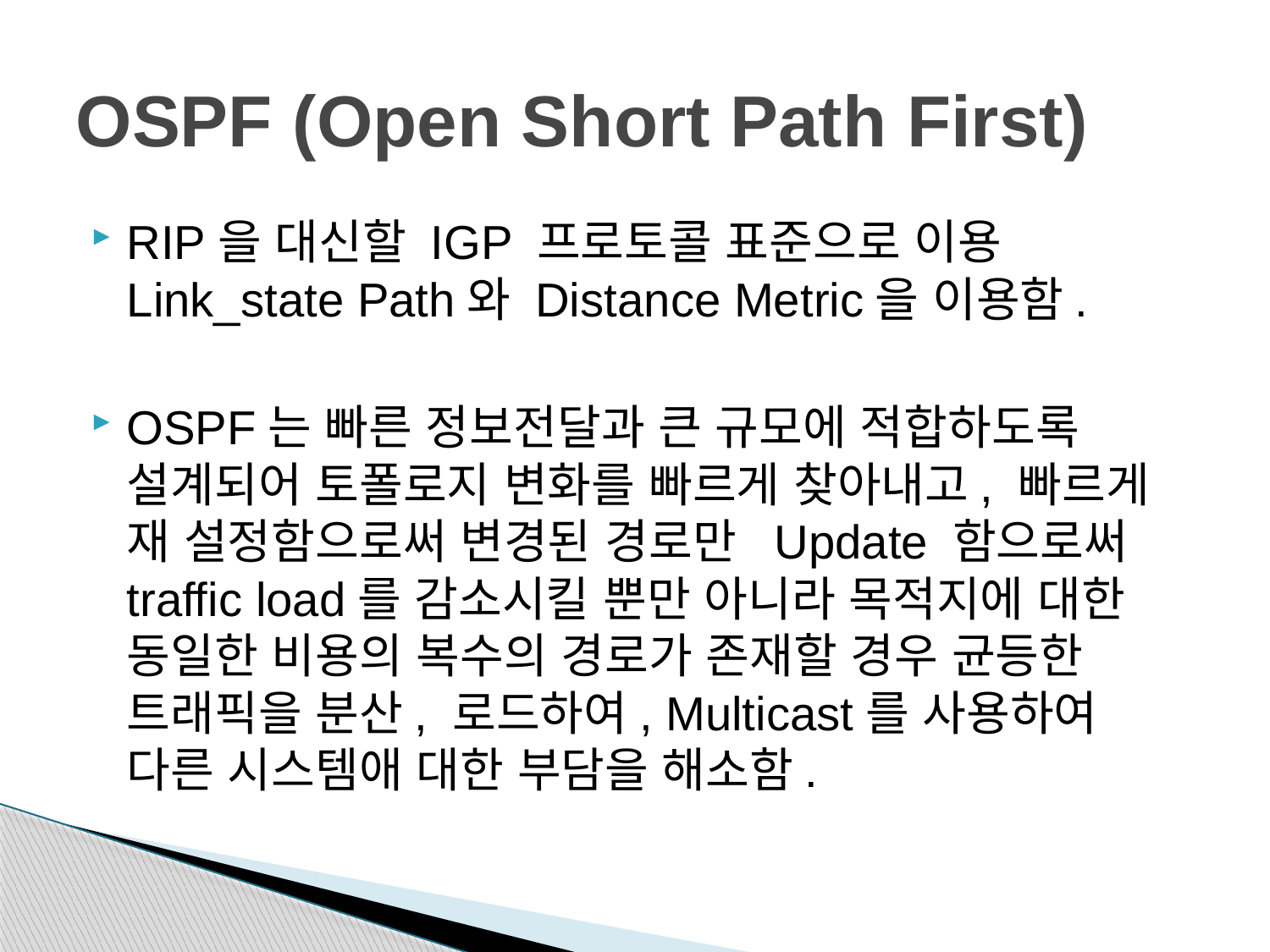

# OSPF (Open Short Path First)
RIP을 대신할 IGP 프로토콜 표준으로 이용 Link_state Path와 Distance Metric을 이용함.

OSPF는 빠른 정보전달과 큰 규모에 적합하도록 설계되어 토폴로지 변화를 빠르게 찾아내고, 빠르게 재 설정함으로써 변경된 경로만  Update 함으로써 traffic load를 감소시킬 뿐만 아니라 목적지에 대한 동일한 비용의 복수의 경로가 존재할 경우 균등한 트래픽을 분산, 로드하여, Multicast를 사용하여 다른 시스템애 대한 부담을 해소함.